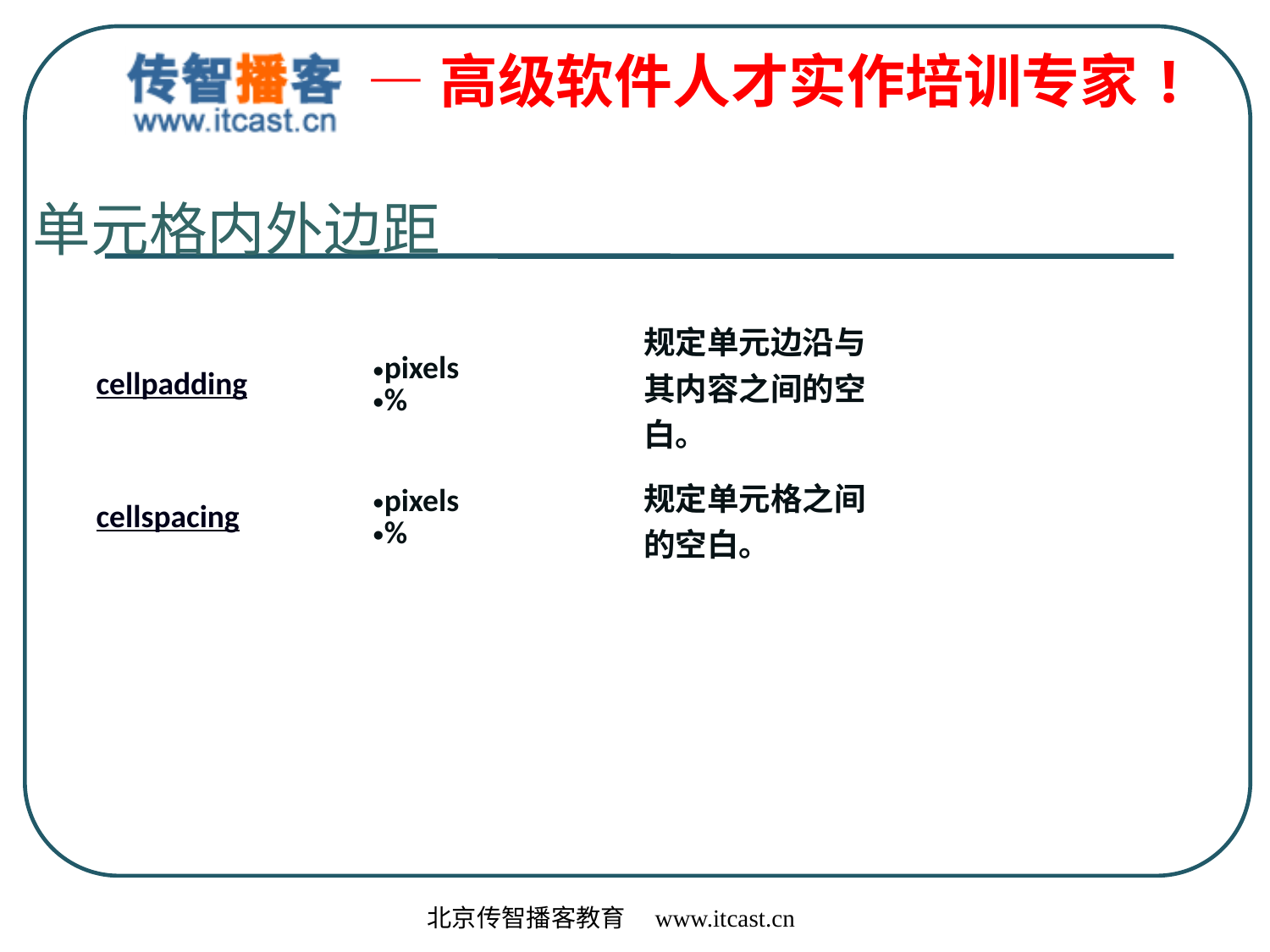

单元格内外边距
| cellpadding | pixels % | 规定单元边沿与其内容之间的空白。 |  |
| --- | --- | --- | --- |
| cellspacing | pixels % | 规定单元格之间的空白。 |  |
北京传智播客教育   www.itcast.cn